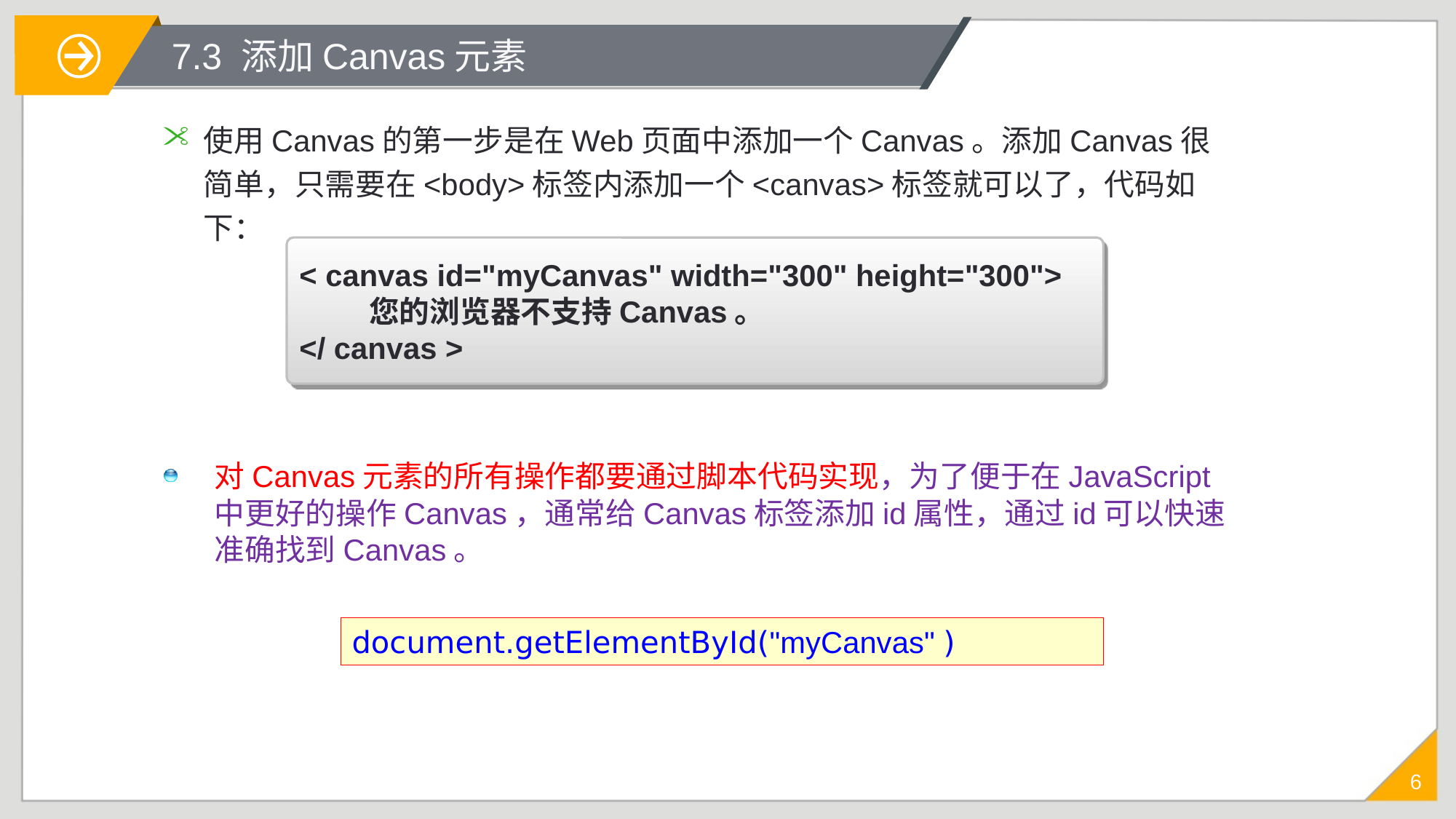

# 7.3 添加Canvas元素
使用Canvas的第一步是在Web页面中添加一个Canvas。添加Canvas很简单，只需要在<body>标签内添加一个<canvas>标签就可以了，代码如下：
< canvas id="myCanvas" width="300" height="300">
         您的浏览器不支持Canvas。
</ canvas >
对Canvas元素的所有操作都要通过脚本代码实现，为了便于在JavaScript中更好的操作Canvas，通常给Canvas标签添加id属性，通过id可以快速准确找到Canvas。
document.getElementById("myCanvas" )